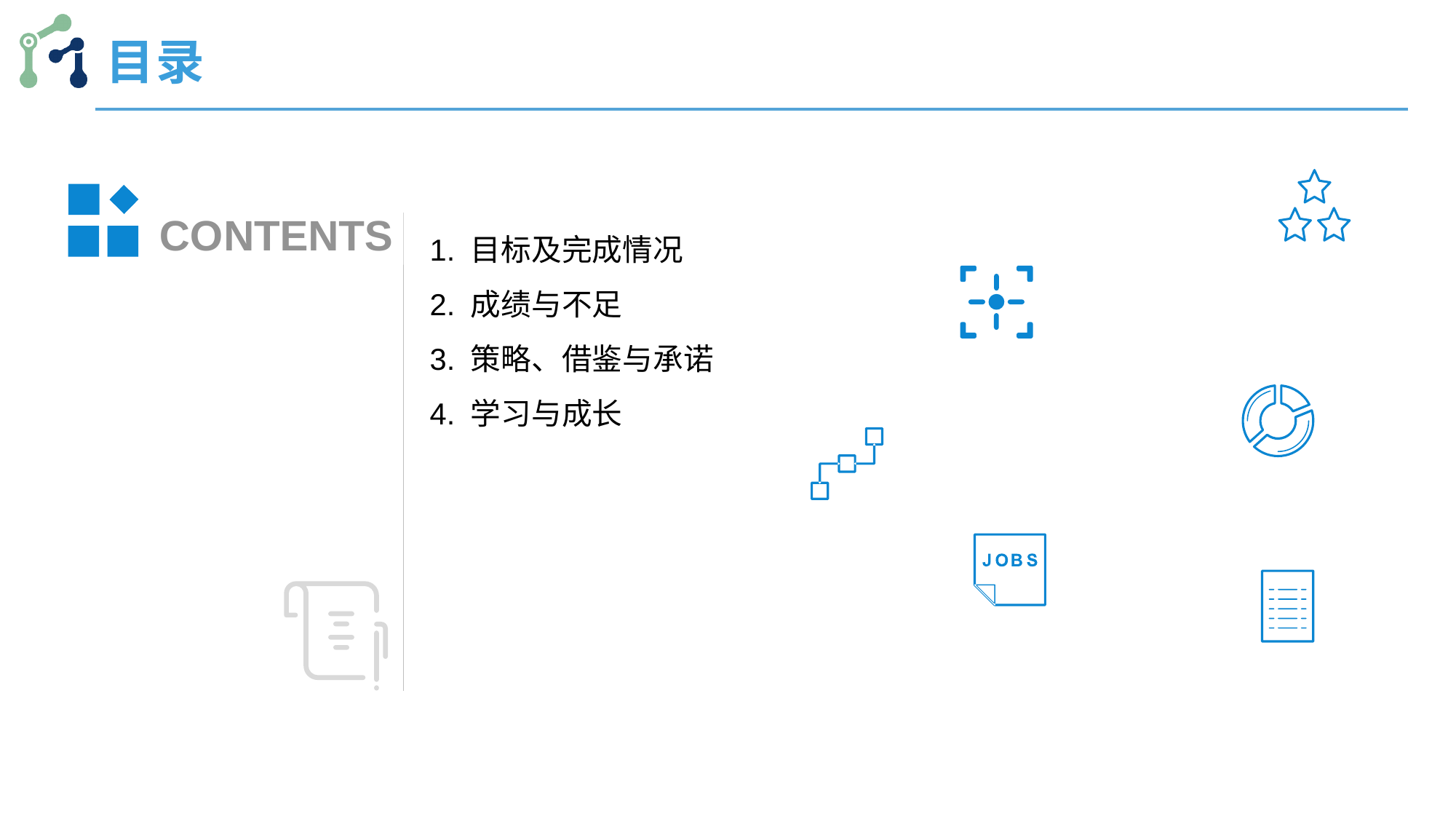

目录

CO  NTENTS
目标及完成情况
成绩与不足
策略、借鉴与承诺
学习与成长